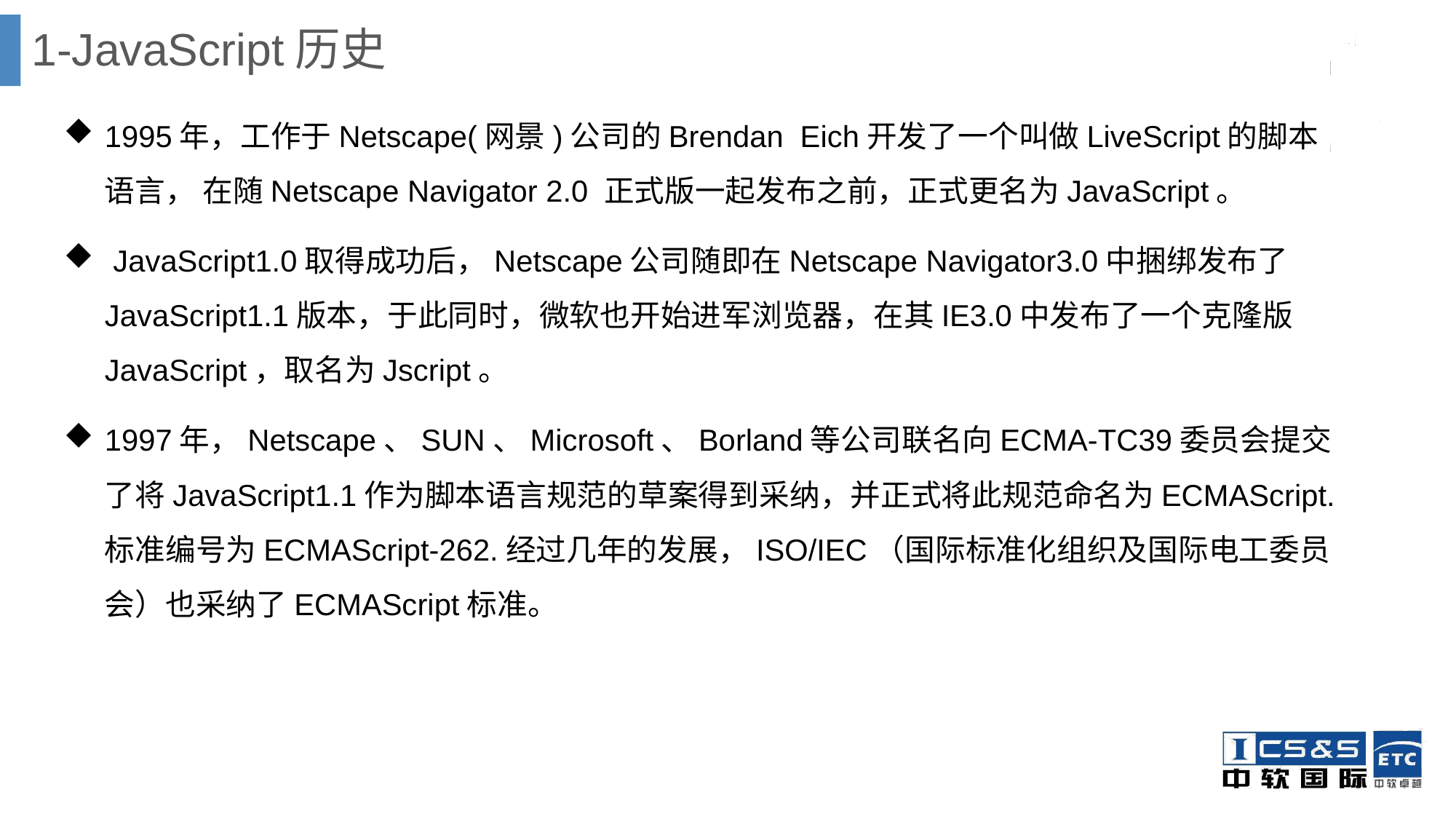

# 1-JavaScript历史
1995年，工作于Netscape(网景)公司的Brendan  Eich开发了一个叫做LiveScript的脚本语言， 在随Netscape Navigator 2.0 正式版一起发布之前，正式更名为JavaScript。
 JavaScript1.0取得成功后，Netscape公司随即在Netscape Navigator3.0中捆绑发布了JavaScript1.1版本，于此同时，微软也开始进军浏览器，在其IE3.0中发布了一个克隆版JavaScript，取名为Jscript。
1997年，Netscape、SUN、Microsoft、Borland等公司联名向ECMA-TC39委员会提交了将JavaScript1.1作为脚本语言规范的草案得到采纳，并正式将此规范命名为ECMAScript.标准编号为ECMAScript-262.经过几年的发展，ISO/IEC（国际标准化组织及国际电工委员会）也采纳了ECMAScript标准。